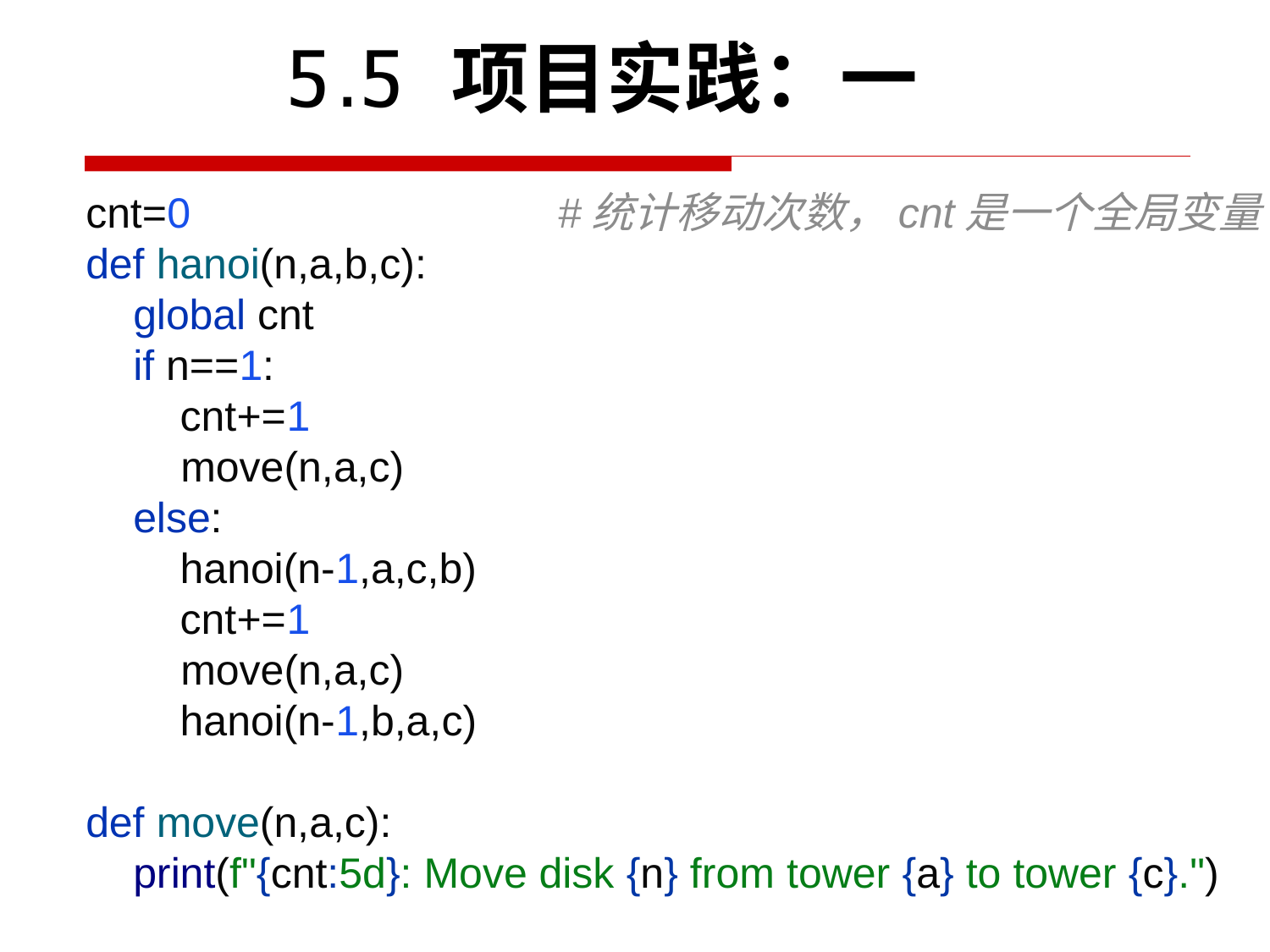

5.5 项目实践：一
cnt=0                               #统计移动次数，cnt是一个全局变量
def hanoi(n,a,b,c):
    global cnt
    if n==1:
        cnt+=1
        move(n,a,c)
    else:
        hanoi(n-1,a,c,b)
        cnt+=1
        move(n,a,c)
        hanoi(n-1,b,a,c)
def move(n,a,c):
    print(f"{cnt:5d}: Move disk {n} from tower {a} to tower {c}.")